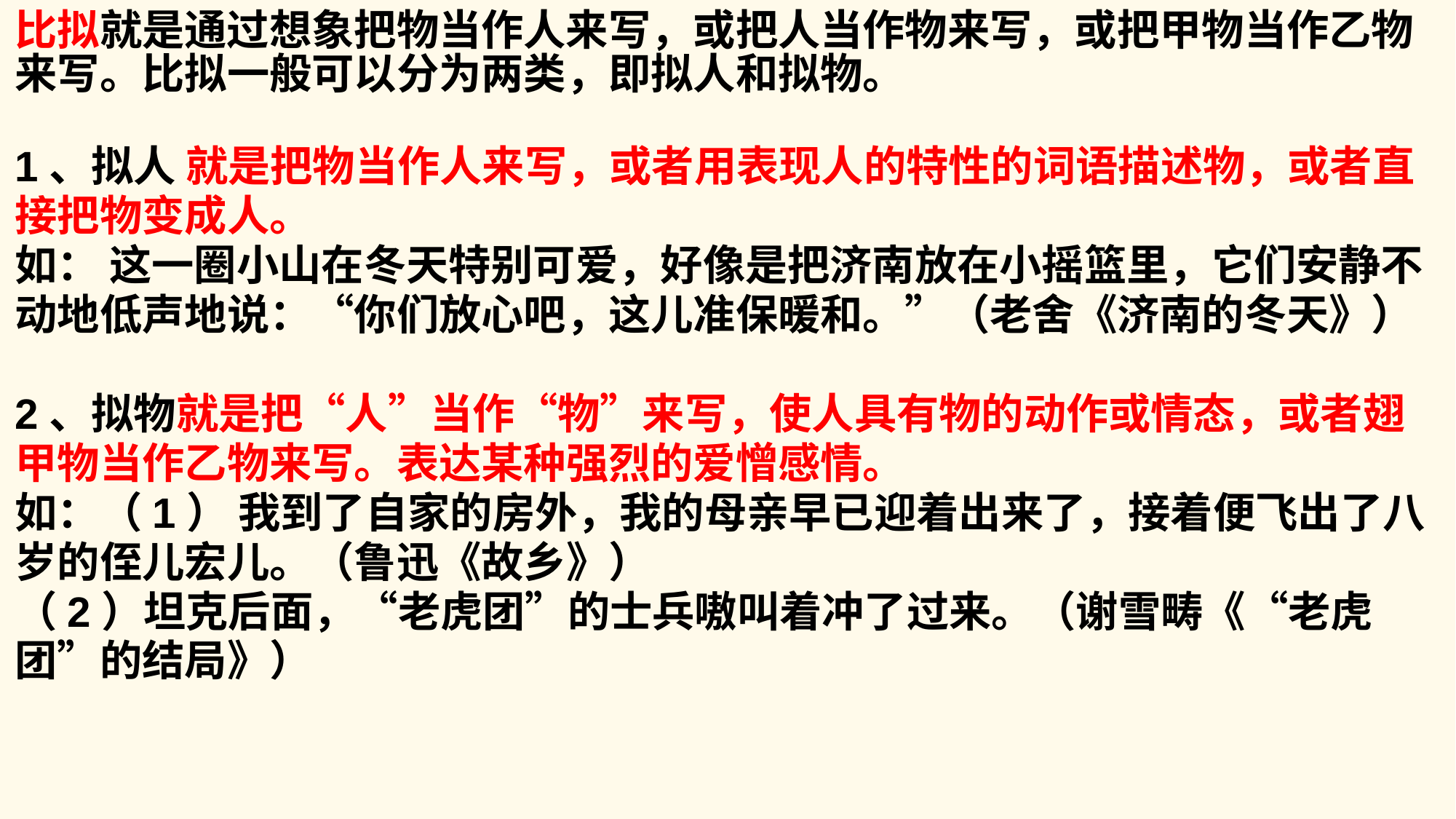

比拟就是通过想象把物当作人来写，或把人当作物来写，或把甲物当作乙物来写。比拟一般可以分为两类，即拟人和拟物。

1、拟人 就是把物当作人来写，或者用表现人的特性的词语描述物，或者直接把物变成人。
如： 这一圈小山在冬天特别可爱，好像是把济南放在小摇篮里，它们安静不动地低声地说：“你们放心吧，这儿准保暖和。”（老舍《济南的冬天》）

2、拟物就是把“人”当作“物”来写，使人具有物的动作或情态，或者翅甲物当作乙物来写。表达某种强烈的爱憎感情。
如：（1） 我到了自家的房外，我的母亲早已迎着出来了，接着便飞出了八岁的侄儿宏儿。（鲁迅《故乡》）
（2）坦克后面，“老虎团”的士兵嗷叫着冲了过来。（谢雪畴《“老虎团”的结局》）